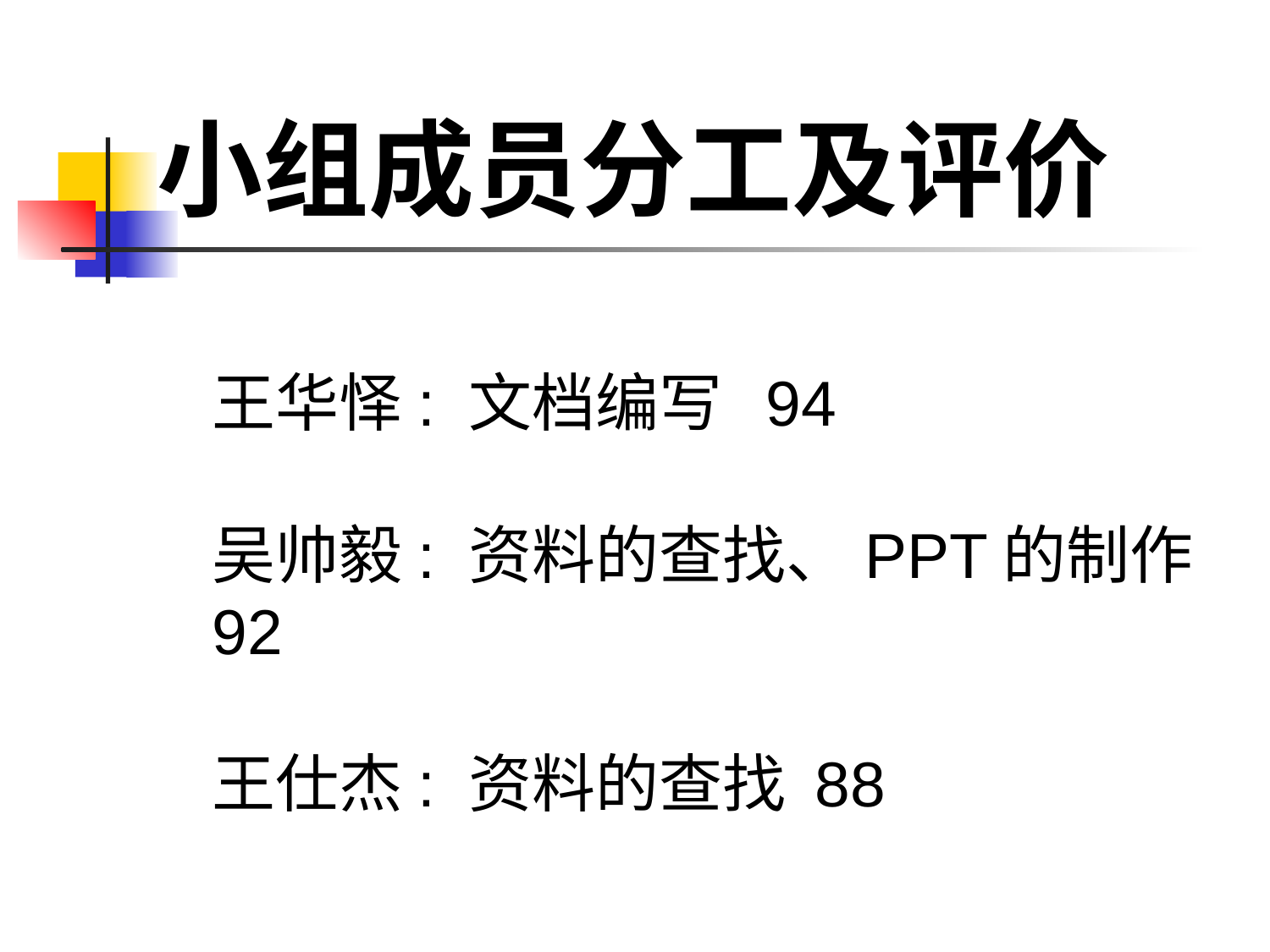

小组成员分工及评价
王华怿: 文档编写  94

吴帅毅: 资料的查找、PPT的制作 92

王仕杰: 资料的查找 88